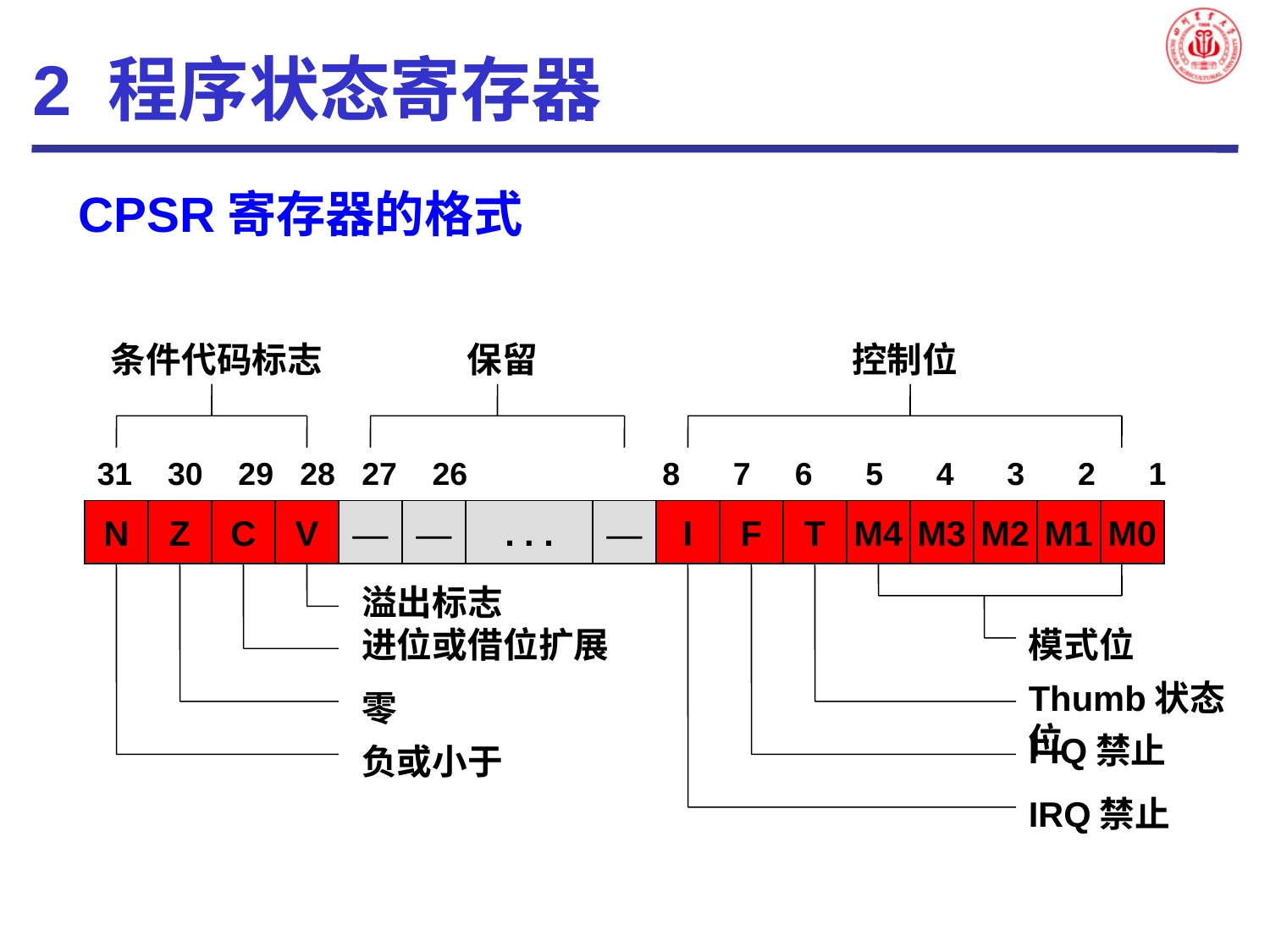

2 程序状态寄存器
CPSR寄存器的格式
条件代码标志
保留
控制位

31    30    29   28   27    26                      8      7     6      5      4      3      2      1      0

N
Z
C
V
—
—
. . .
—
I
F
T
M4
M3
M2
M1
M0
N
Z
C
V
I
F
T
M4
M3
M2
M1
M0

溢出标志
进位或借位扩展
模式位
Thumb状态位
零
FIQ禁止
负或小于
IRQ禁止
85